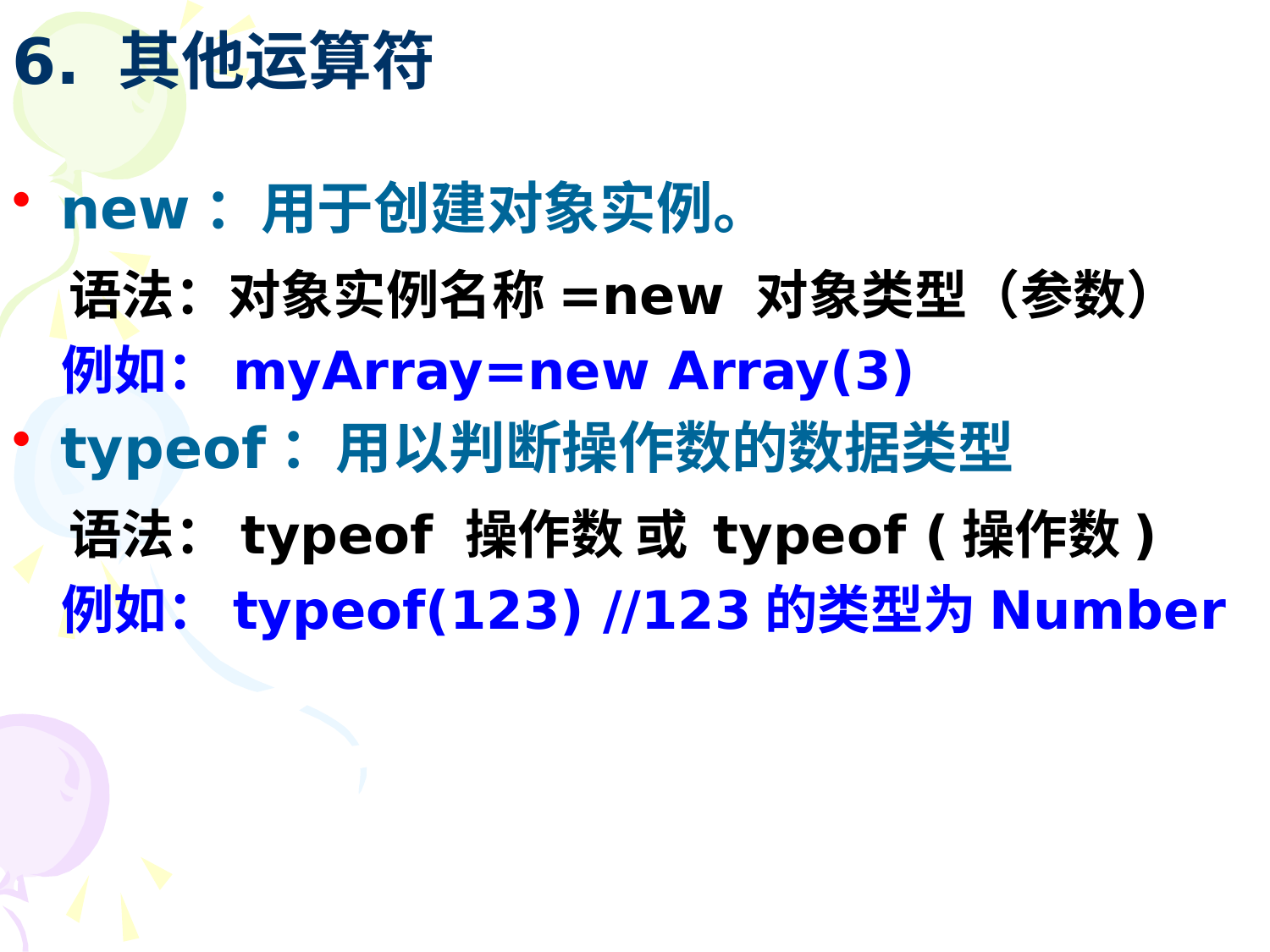

# 6. 其他运算符
new：用于创建对象实例。
   语法：对象实例名称=new 对象类型（参数）
   例如：myArray=new Array(3)
typeof：用以判断操作数的数据类型
   语法：typeof 操作数 或 typeof (操作数)
   例如：typeof(123) //123的类型为Number